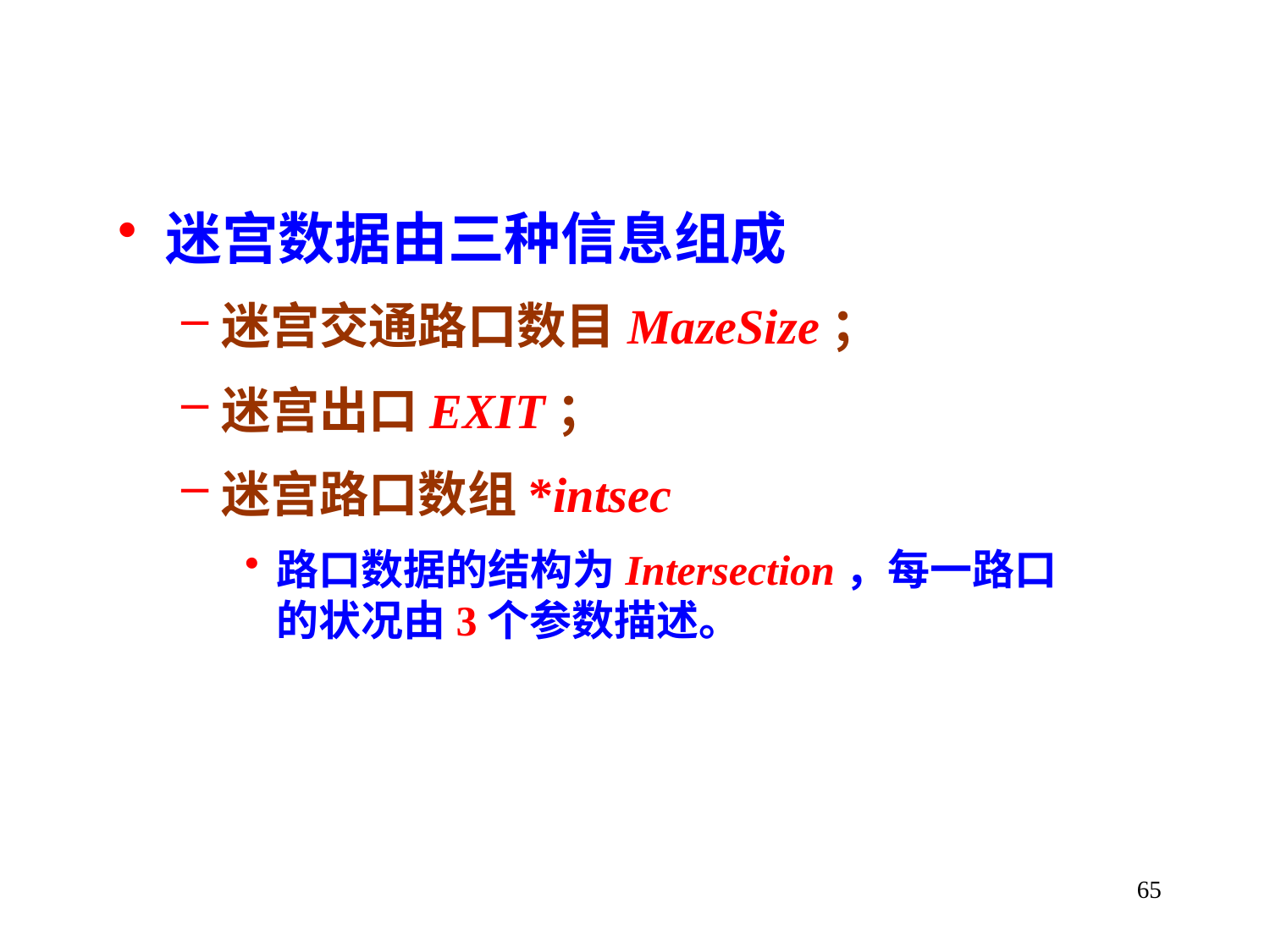

迷宫数据由三种信息组成
迷宫交通路口数目MazeSize；
迷宫出口EXIT；
迷宫路口数组*intsec
路口数据的结构为Intersection，每一路口的状况由3个参数描述。
65